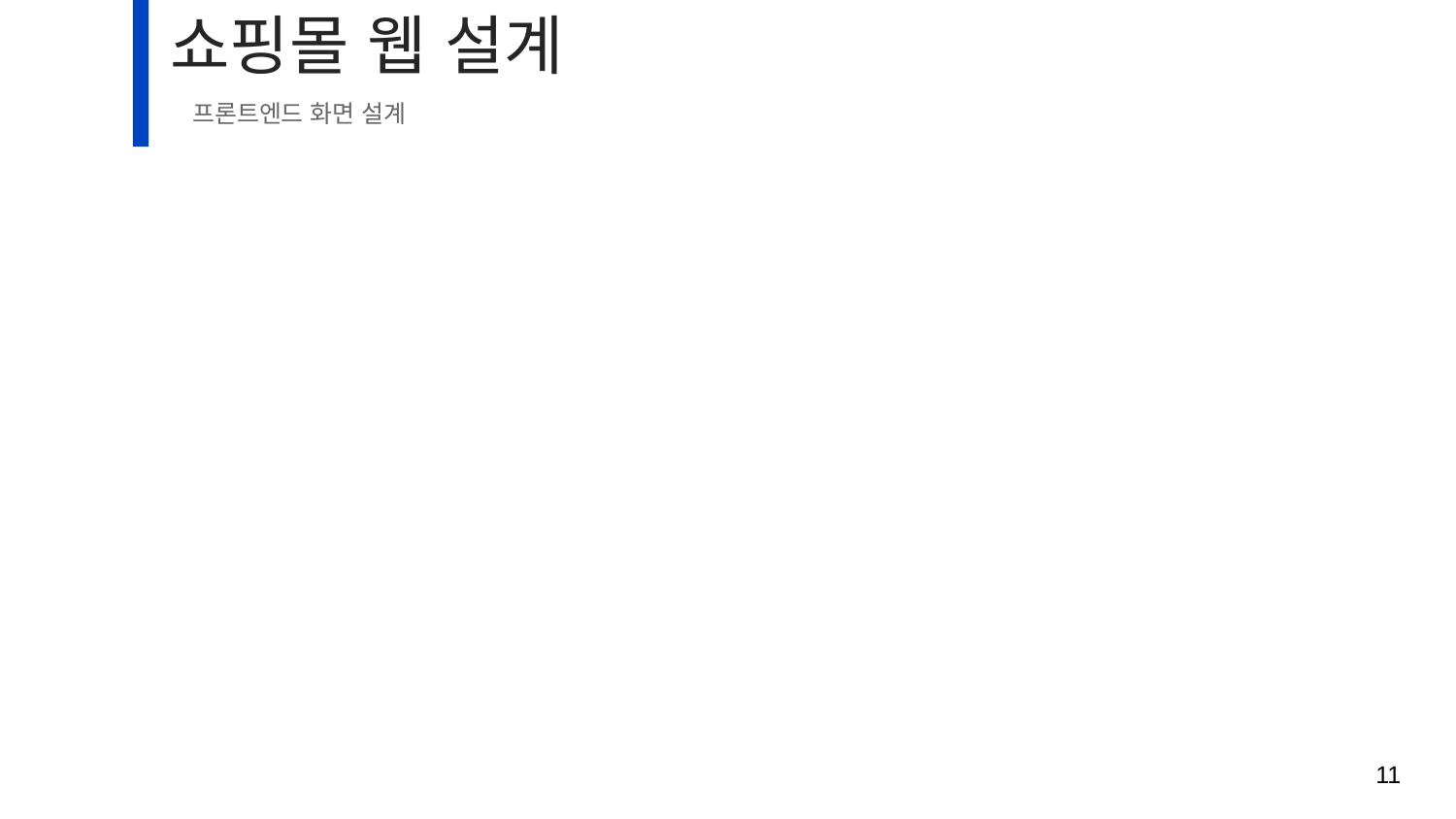

# 쇼핑몰 웹 설계
프론트엔드 화면 설계
11